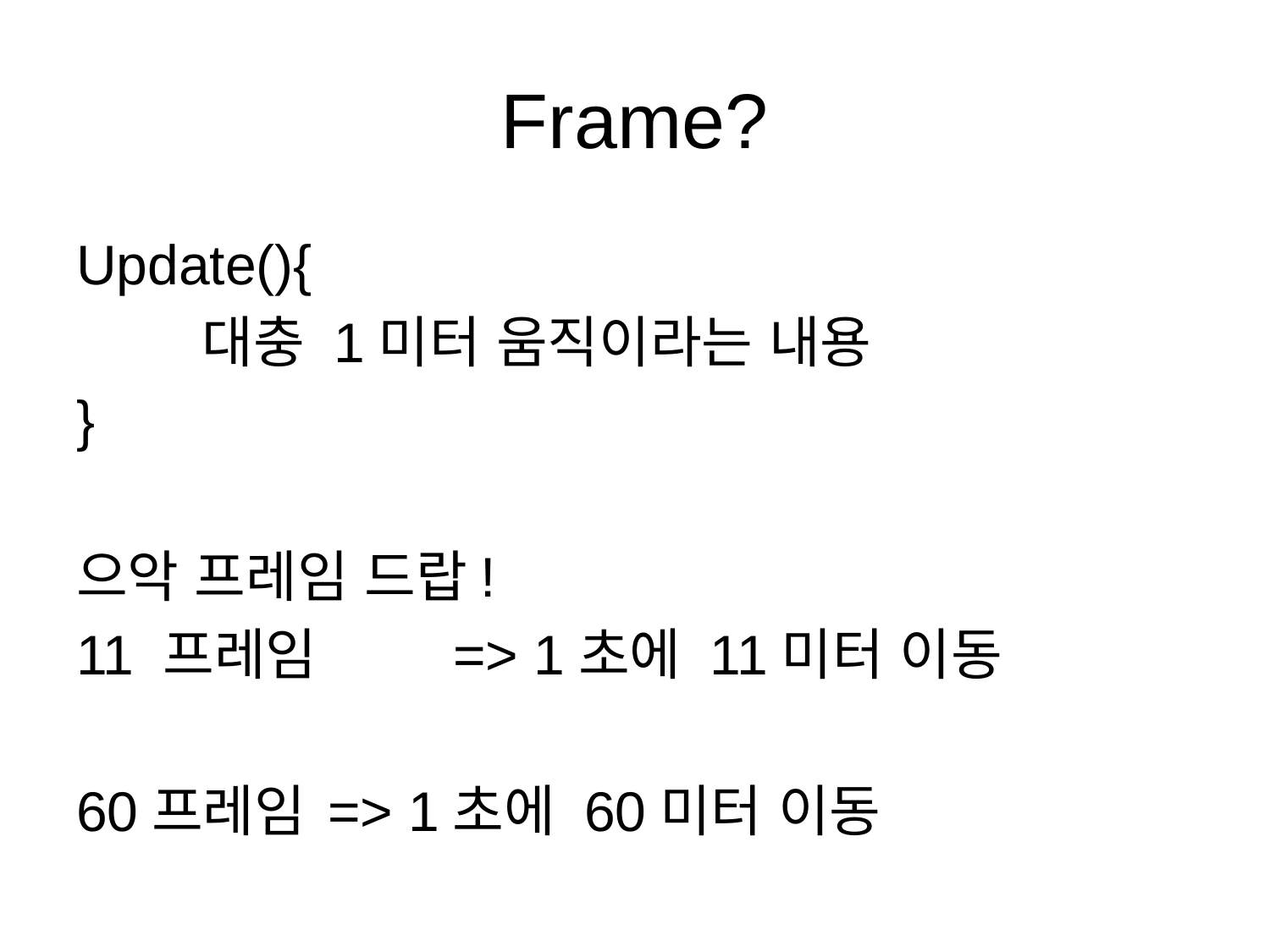

# Frame?
Update(){
	대충 1미터 움직이라는 내용
}

으악 프레임 드랍!
11 프레임 	=> 1초에 11미터 이동

60프레임	=> 1초에 60미터 이동